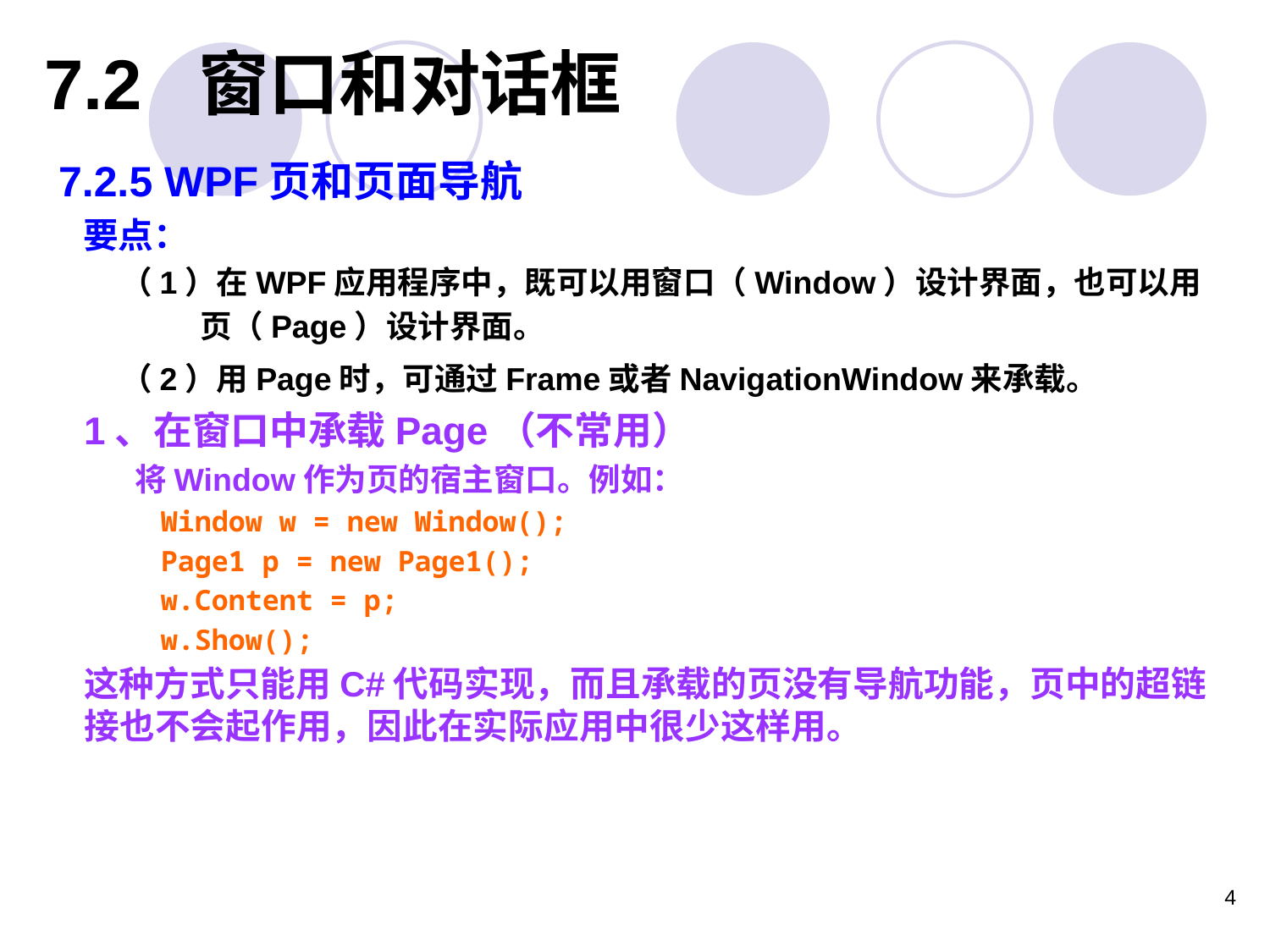

7.2  窗口和对话框
7.2.5 WPF页和页面导航
  要点：
（1）在WPF应用程序中，既可以用窗口（Window）设计界面，也可以用
          页（Page）设计界面。
（2）用Page时，可通过Frame或者NavigationWindow来承载。
1、在窗口中承载Page（不常用）
      将Window作为页的宿主窗口。例如：
Window w = new Window();
Page1 p = new Page1();
w.Content = p;
w.Show();
这种方式只能用C#代码实现，而且承载的页没有导航功能，页中的超链接也不会起作用，因此在实际应用中很少这样用。

4